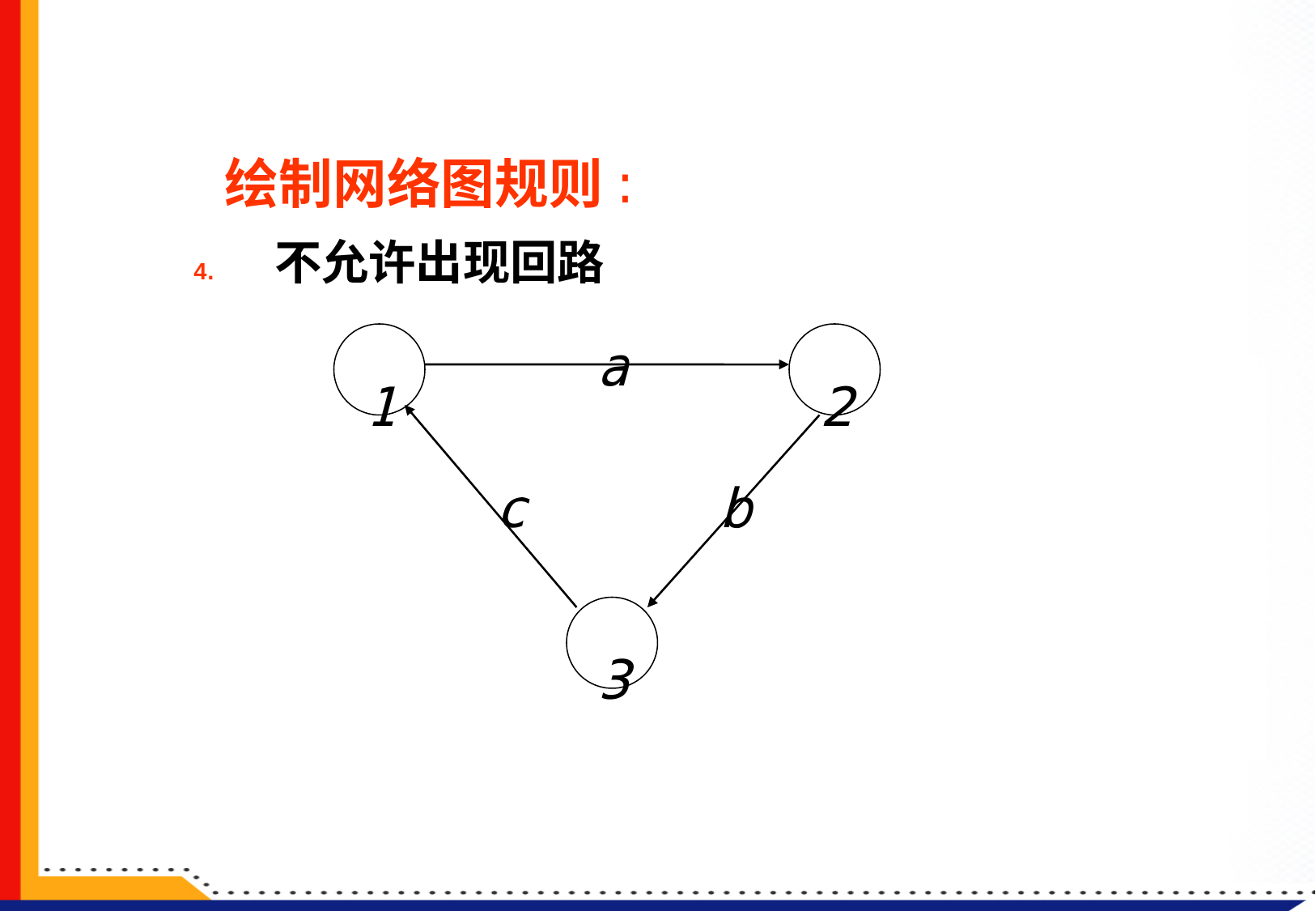

绘制网络图规则:
不允许出现回路
a

1
2

3
c
b